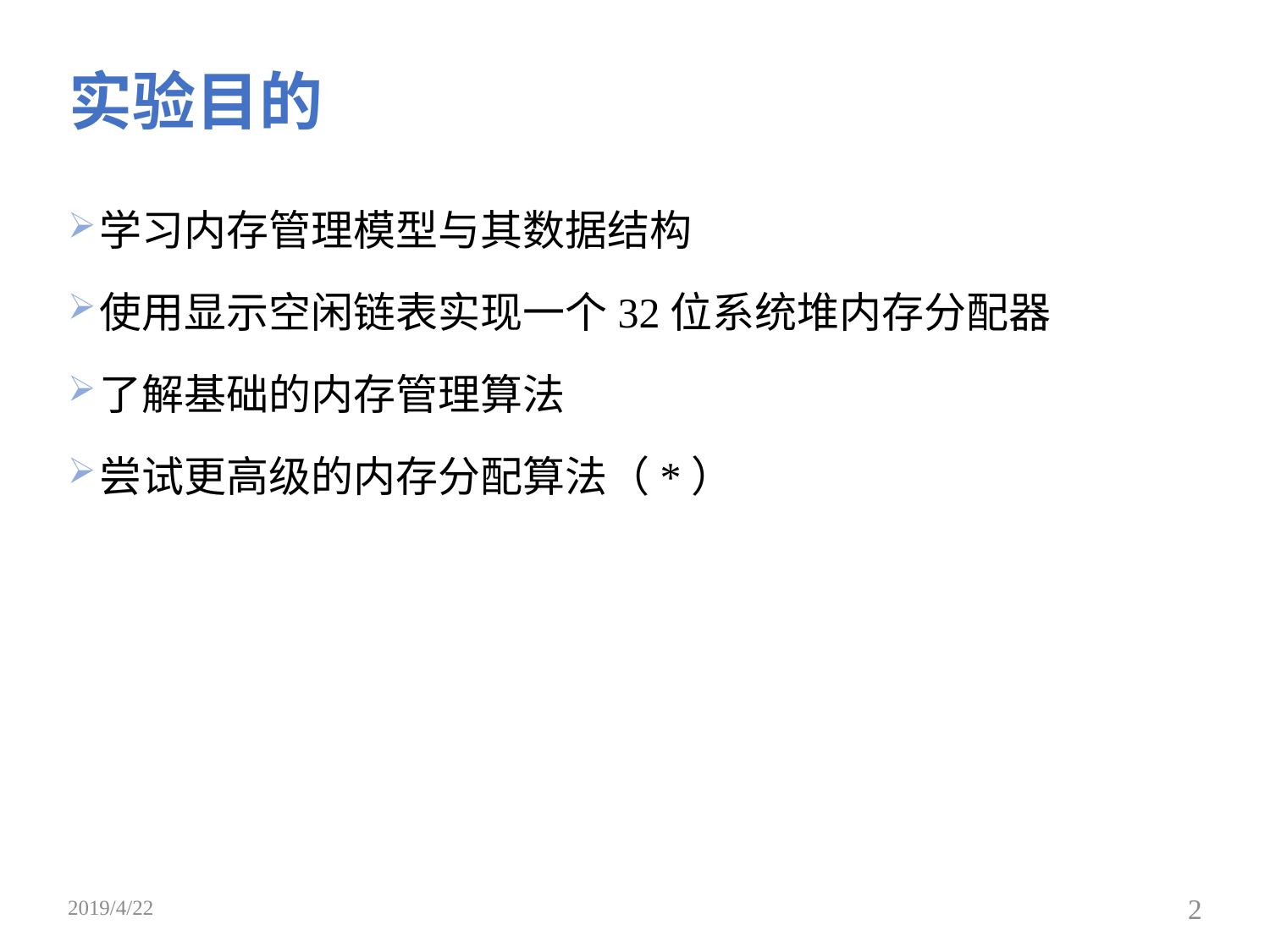

# 实验目的
学习内存管理模型与其数据结构
使用显示空闲链表实现一个32位系统堆内存分配器
了解基础的内存管理算法
尝试更高级的内存分配算法（*）
2019/4/22
2